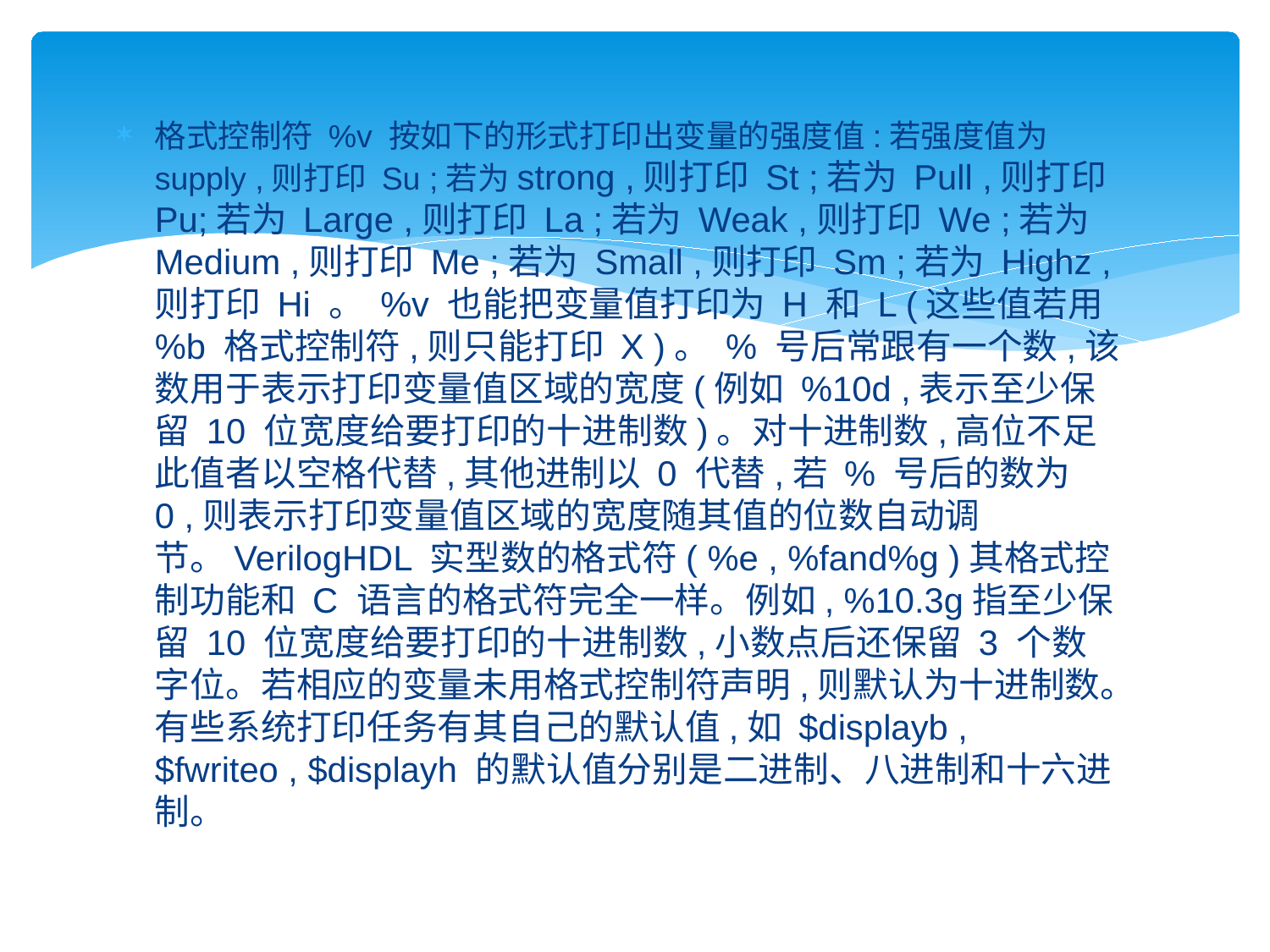

#
格式控制符 %v 按如下的形式打印出变量的强度值:若强度值为 supply ,则打印 Su ;若为strong ,则打印 St ;若为 Pull ,则打印 Pu;若为 Large ,则打印 La ;若为 Weak ,则打印 We ;若为Medium ,则打印 Me ;若为 Small ,则打印 Sm ;若为 Highz ,则打印 Hi 。 %v 也能把变量值打印为 H 和 L (这些值若用 %b 格式控制符,则只能打印 X )。 % 号后常跟有一个数,该数用于表示打印变量值区域的宽度(例如 %10d ,表示至少保留 10 位宽度给要打印的十进制数)。对十进制数,高位不足此值者以空格代替,其他进制以 0 代替,若 % 号后的数为 0 ,则表示打印变量值区域的宽度随其值的位数自动调节。VerilogHDL 实型数的格式符( %e , %fand%g )其格式控制功能和 C 语言的格式符完全一样。例如, %10.3g指至少保留 10 位宽度给要打印的十进制数,小数点后还保留 3 个数字位。若相应的变量未用格式控制符声明,则默认为十进制数。有些系统打印任务有其自己的默认值,如 $displayb , $fwriteo , $displayh 的默认值分别是二进制、八进制和十六进制。